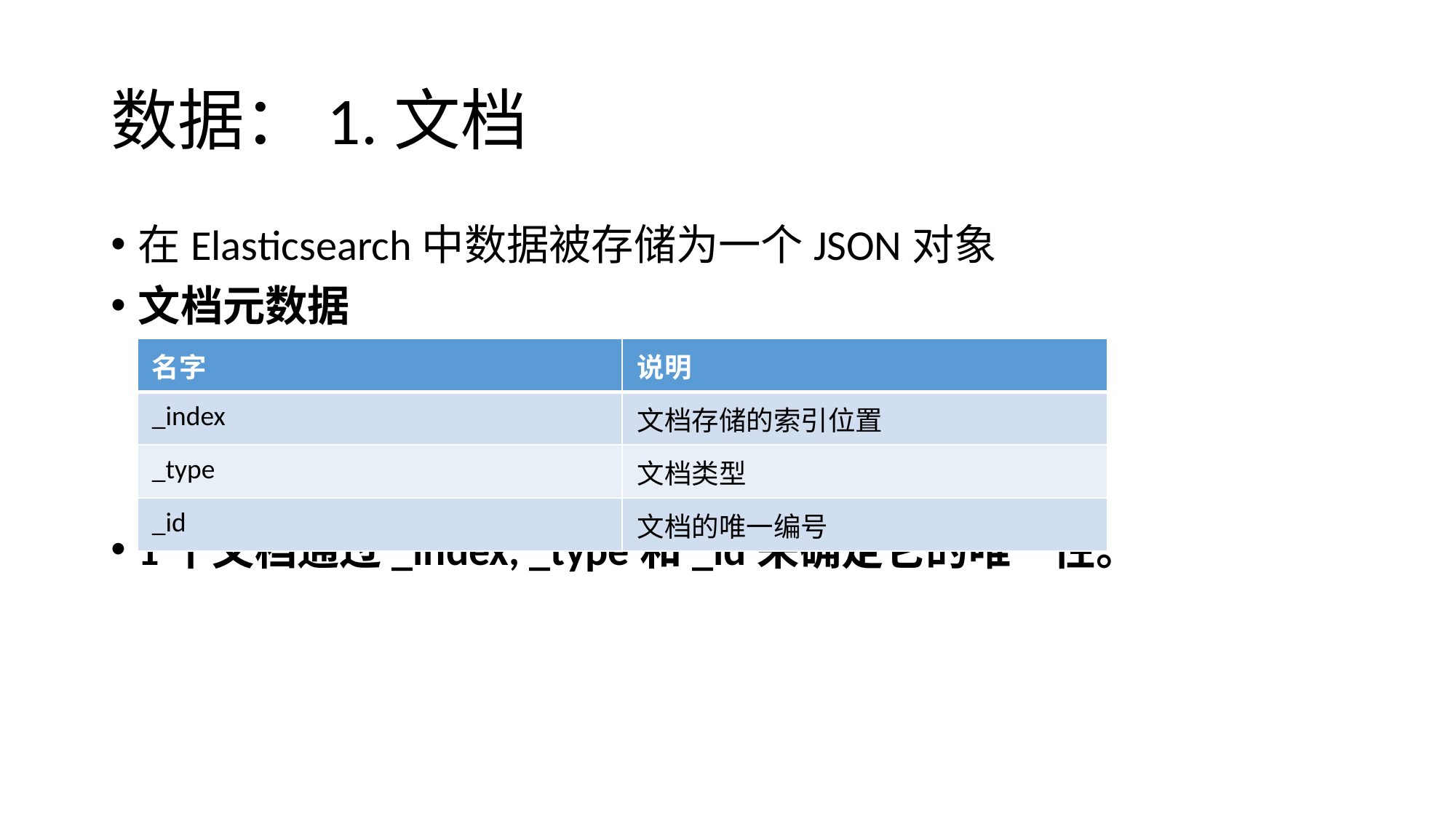

# 数据：1.文档
在Elasticsearch中数据被存储为一个JSON对象
文档元数据

1个文档通过_index, _type和_id来确定它的唯一性。

| 名字 | 说明 |
| --- | --- |
| \_index | 文档存储的索引位置 |
| \_type | 文档类型 |
| \_id | 文档的唯一编号 |